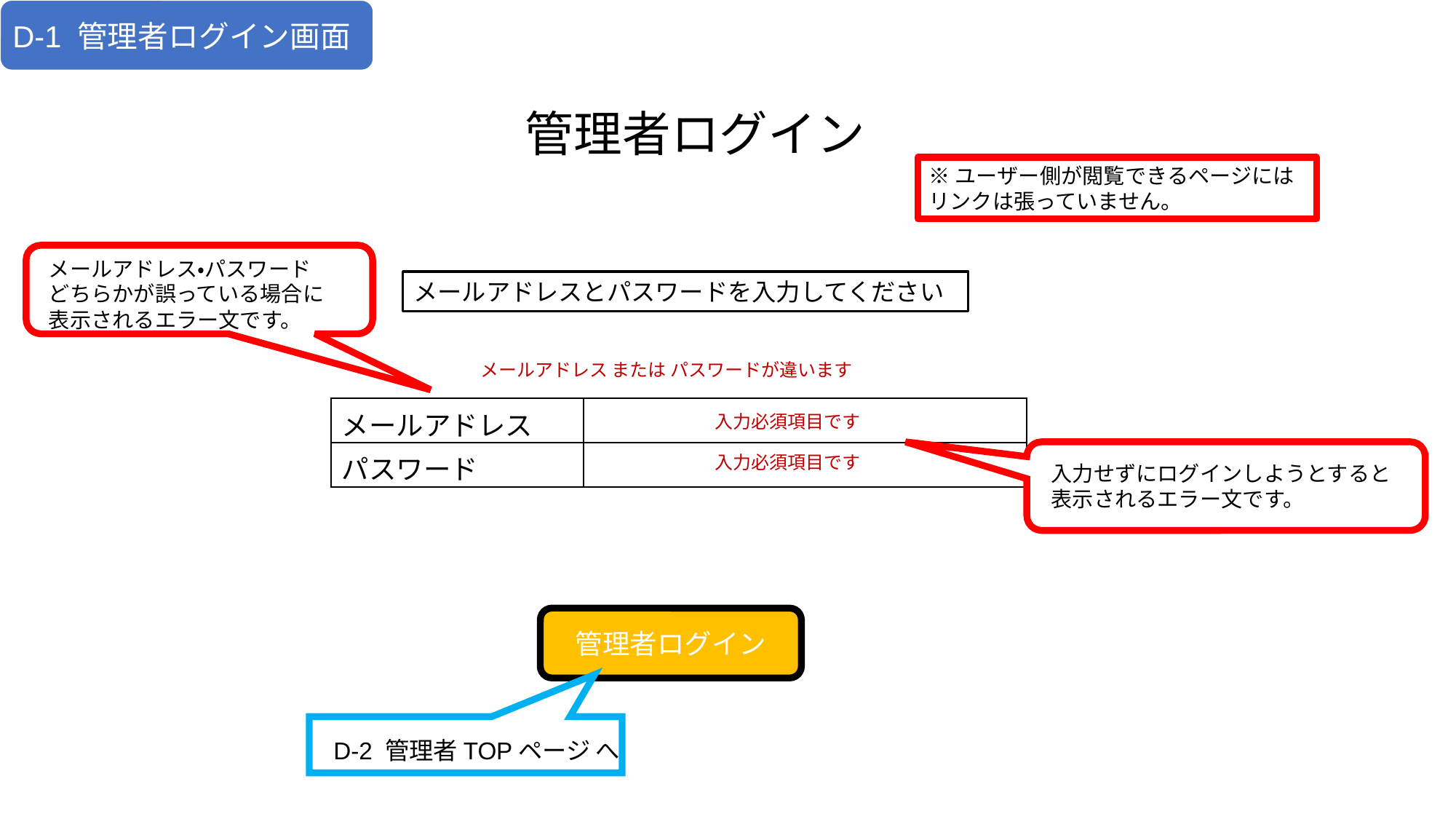

D-1 管理者ログイン画面
管理者ログイン
※ユーザー側が閲覧できるページには
リンクは張っていません。

メールアドレス・パスワード
どちらかが誤っている場合に
表示されるエラー文です。
メールアドレスとパスワードを入力してください
メールアドレス または パスワードが違います
| メールアドレス |  |
| --- | --- |
| パスワード |  |
入力必須項目です

入力せずにログインしようとすると表示されるエラー文です。
入力必須項目です
管理者ログイン

D-2 管理者TOPページ へ